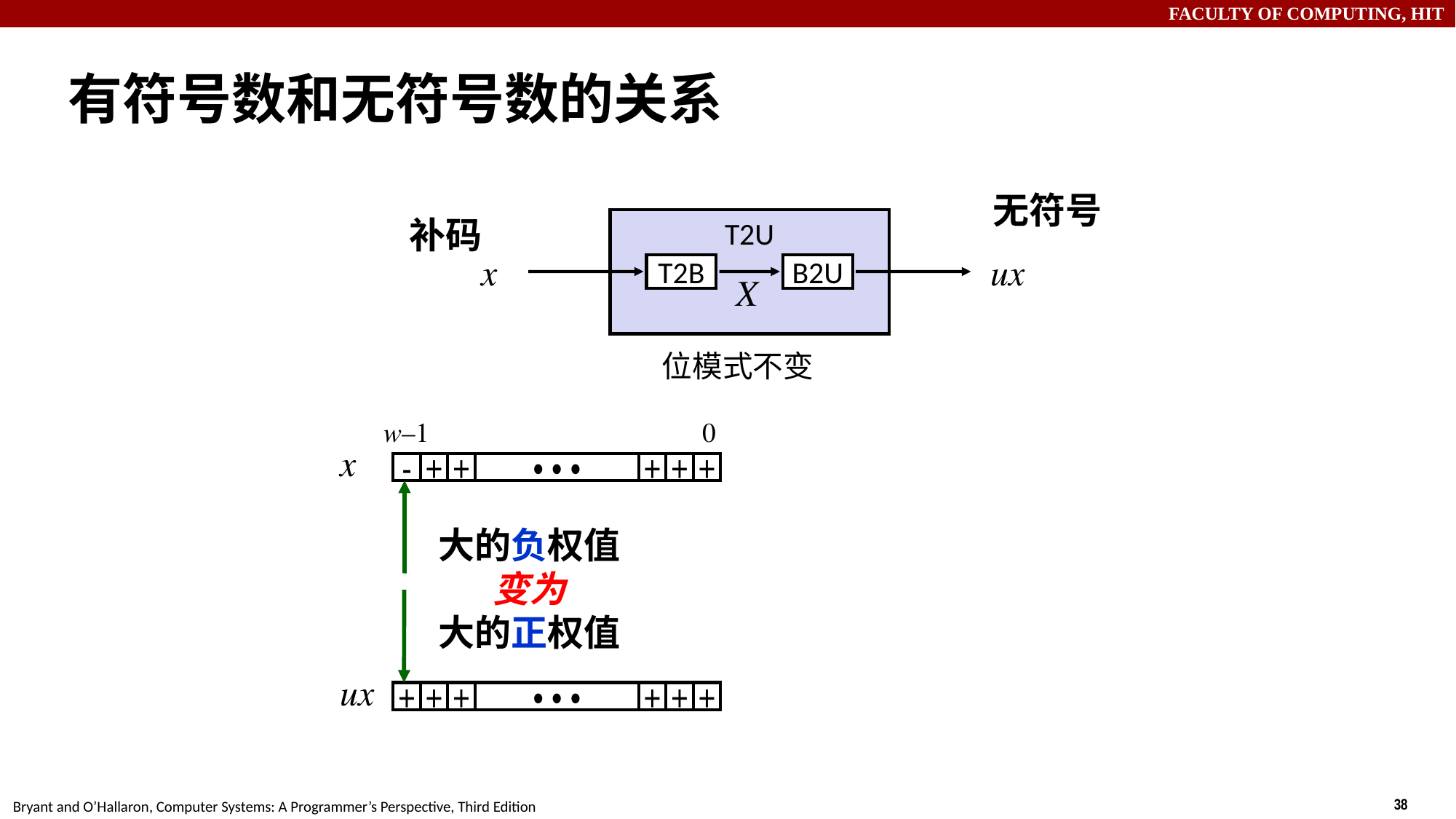

# 有符号数和无符号数的关系
无符号
补码
T2U
x
ux
T2B
B2U
X

位模式不变
w–1
0
x
-
+
+
• • •
+
+
+

大的负权值
变为
大的正权值

ux
+
+
+
• • •
+
+
+